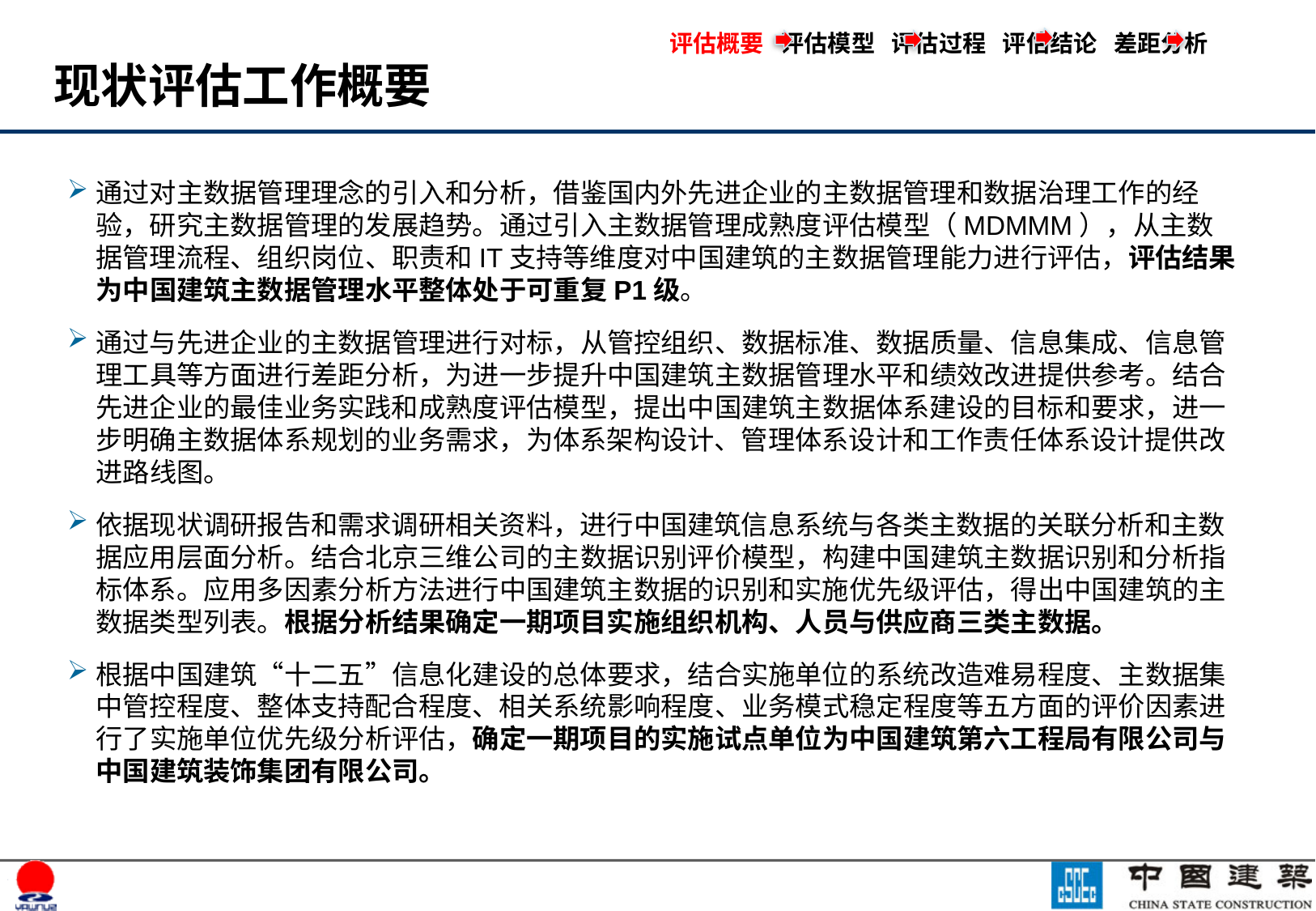

评估概要   评估模型   评估过程   评估结论   差距分析
# 现状评估工作概要

通过对主数据管理理念的引入和分析，借鉴国内外先进企业的主数据管理和数据治理工作的经验，研究主数据管理的发展趋势。通过引入主数据管理成熟度评估模型（MDMMM），从主数据管理流程、组织岗位、职责和IT支持等维度对中国建筑的主数据管理能力进行评估，评估结果为中国建筑主数据管理水平整体处于可重复P1级。
通过与先进企业的主数据管理进行对标，从管控组织、数据标准、数据质量、信息集成、信息管理工具等方面进行差距分析，为进一步提升中国建筑主数据管理水平和绩效改进提供参考。结合先进企业的最佳业务实践和成熟度评估模型，提出中国建筑主数据体系建设的目标和要求，进一步明确主数据体系规划的业务需求，为体系架构设计、管理体系设计和工作责任体系设计提供改进路线图。
依据现状调研报告和需求调研相关资料，进行中国建筑信息系统与各类主数据的关联分析和主数据应用层面分析。结合北京三维公司的主数据识别评价模型，构建中国建筑主数据识别和分析指标体系。应用多因素分析方法进行中国建筑主数据的识别和实施优先级评估，得出中国建筑的主数据类型列表。根据分析结果确定一期项目实施组织机构、人员与供应商三类主数据。
根据中国建筑“十二五”信息化建设的总体要求，结合实施单位的系统改造难易程度、主数据集中管控程度、整体支持配合程度、相关系统影响程度、业务模式稳定程度等五方面的评价因素进行了实施单位优先级分析评估，确定一期项目的实施试点单位为中国建筑第六工程局有限公司与中国建筑装饰集团有限公司。